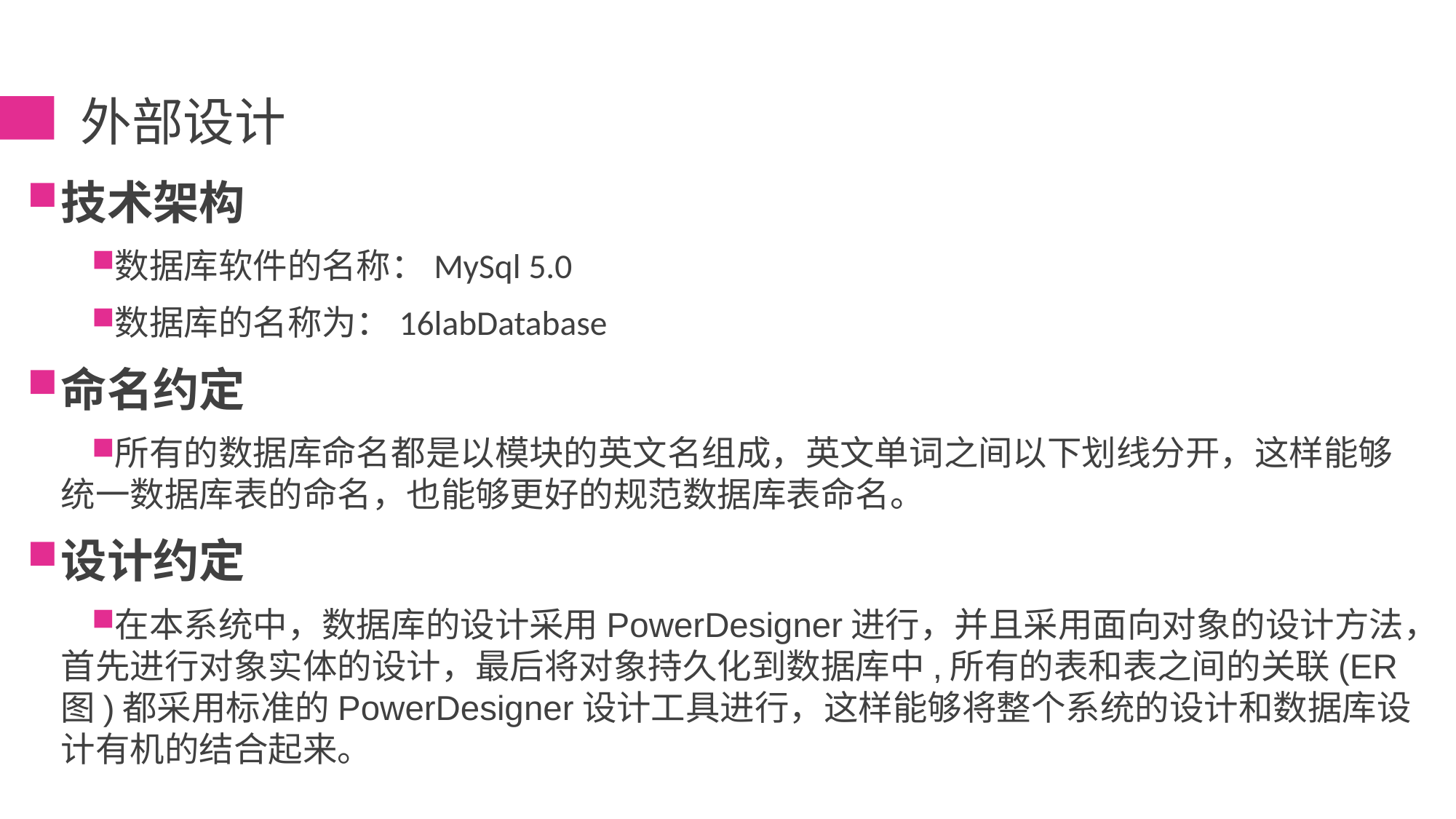

# 外部设计
技术架构
数据库软件的名称：MySql 5.0
数据库的名称为：16labDatabase
命名约定
所有的数据库命名都是以模块的英文名组成，英文单词之间以下划线分开，这样能够统一数据库表的命名，也能够更好的规范数据库表命名。
设计约定
在本系统中，数据库的设计采用PowerDesigner进行，并且采用面向对象的设计方法，首先进行对象实体的设计，最后将对象持久化到数据库中,所有的表和表之间的关联(ER图)都采用标准的PowerDesigner设计工具进行，这样能够将整个系统的设计和数据库设计有机的结合起来。